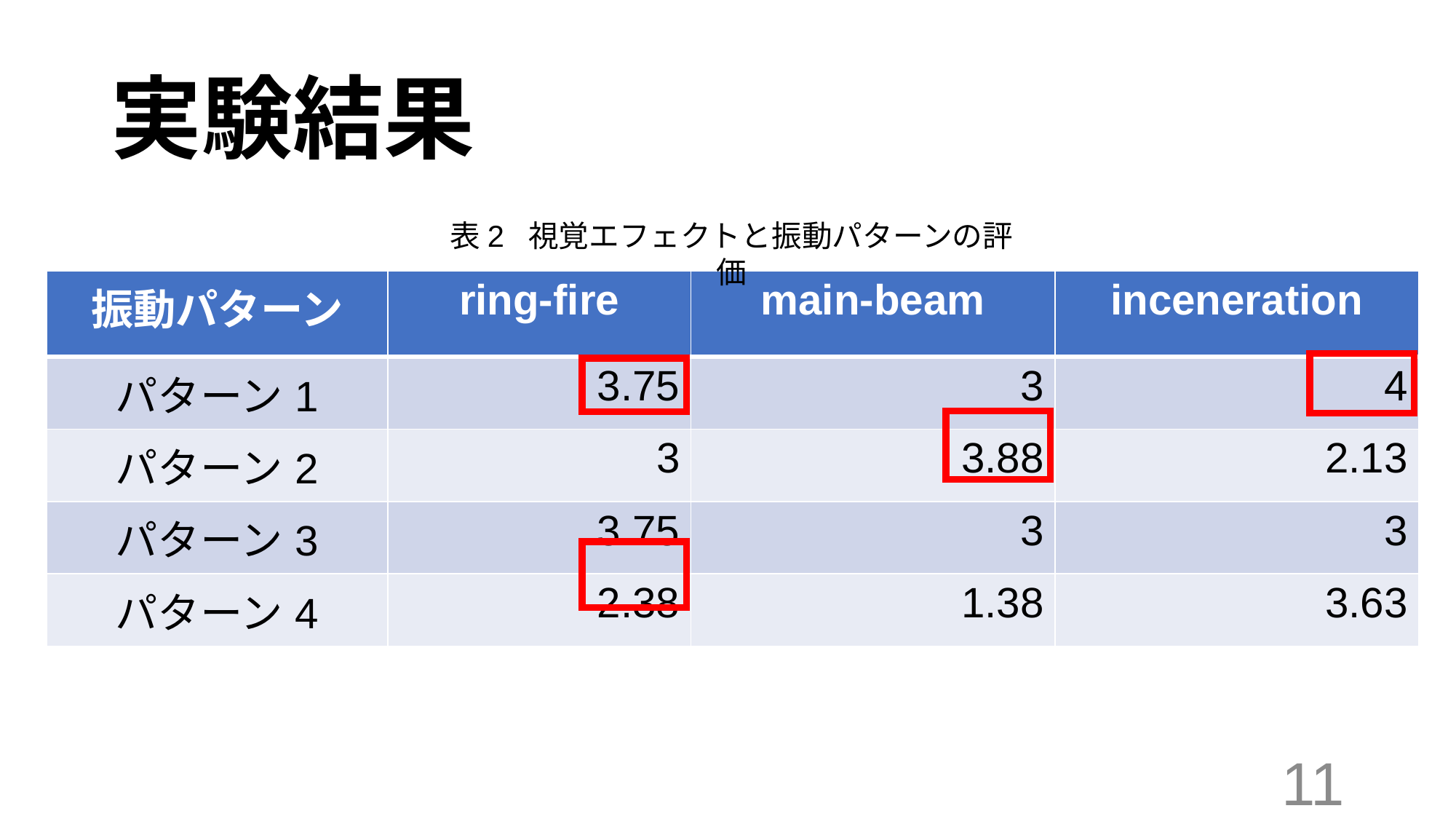

# 実験結果
表2  視覚エフェクトと振動パターンの評価
| 振動パターン | ring-fire | main-beam | inceneration |
| --- | --- | --- | --- |
| パターン1 | 3.75 | 3 | 4 |
| パターン2 | 3 | 3.88 | 2.13 |
| パターン3 | 3.75 | 3 | 3 |
| パターン4 | 2.38 | 1.38 | 3.63 |

11